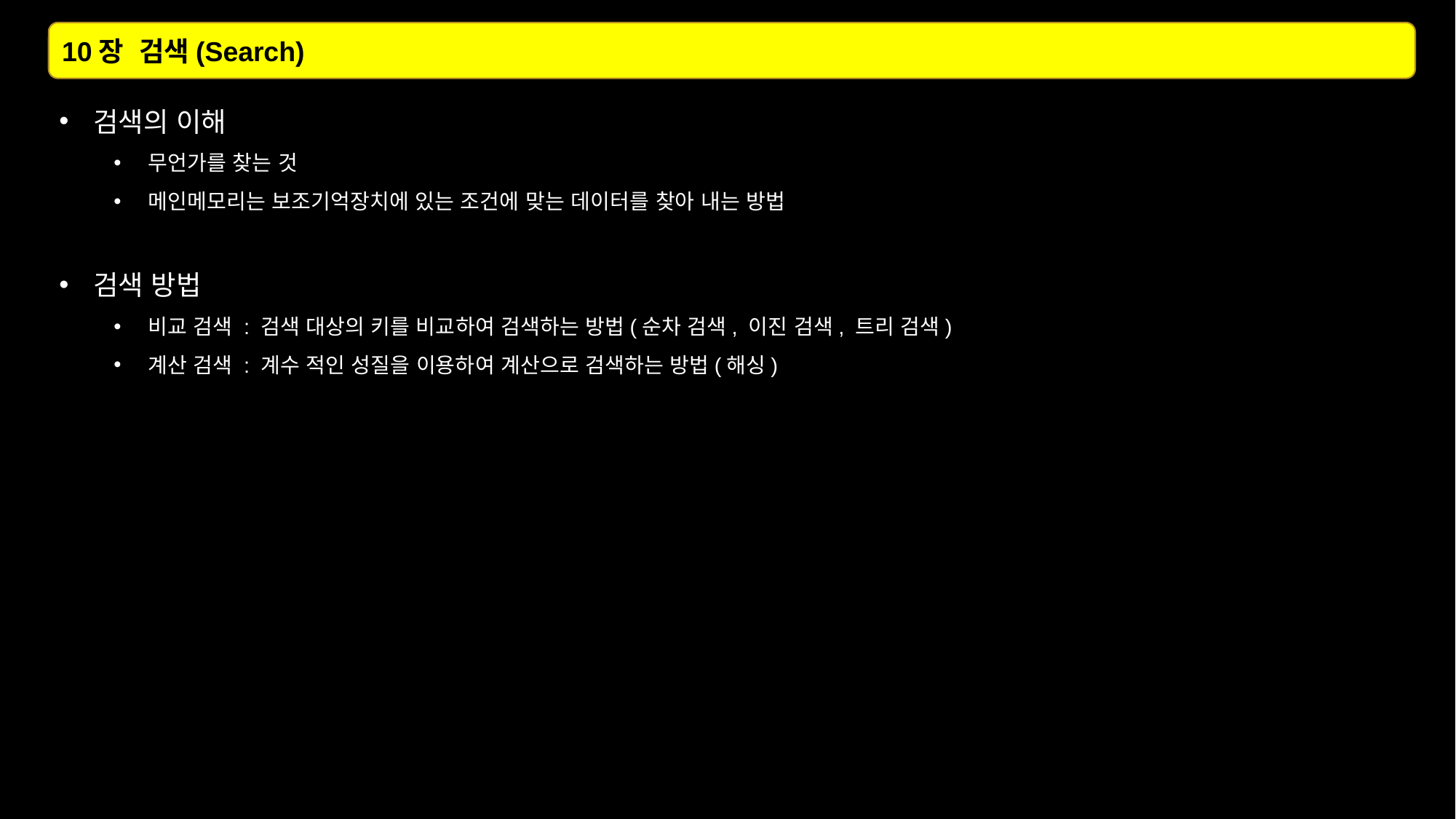

10장  검색(Search)
검색의 이해
무언가를 찾는 것
메인메모리는 보조기억장치에 있는 조건에 맞는 데이터를 찾아 내는 방법

검색 방법
비교 검색 : 검색 대상의 키를 비교하여 검색하는 방법(순차 검색, 이진 검색, 트리 검색)
계산 검색 : 계수 적인 성질을 이용하여 계산으로 검색하는 방법(해싱)